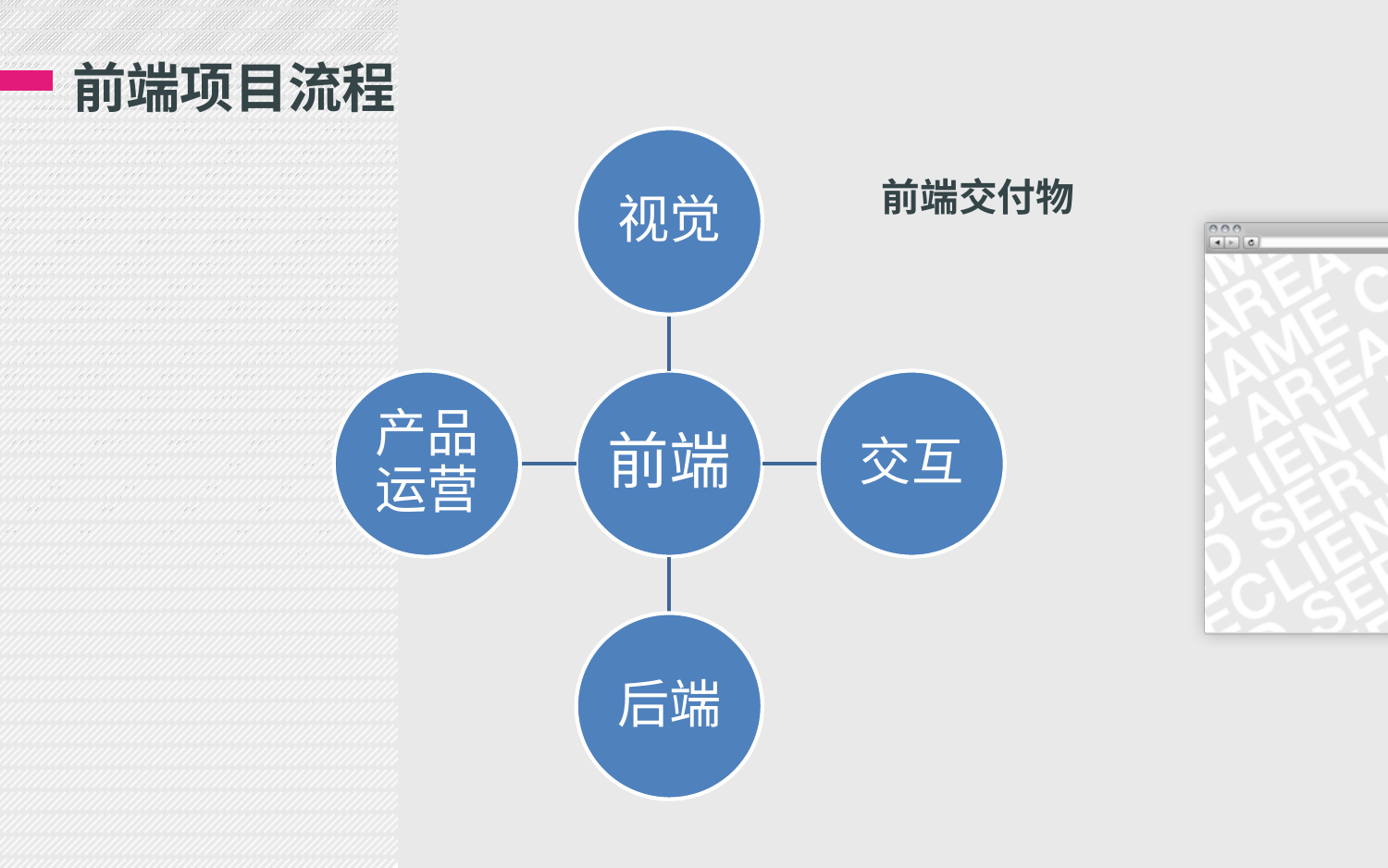

# 前端项目流程
前端

视觉

交互

后端

产品运营
前端交付物